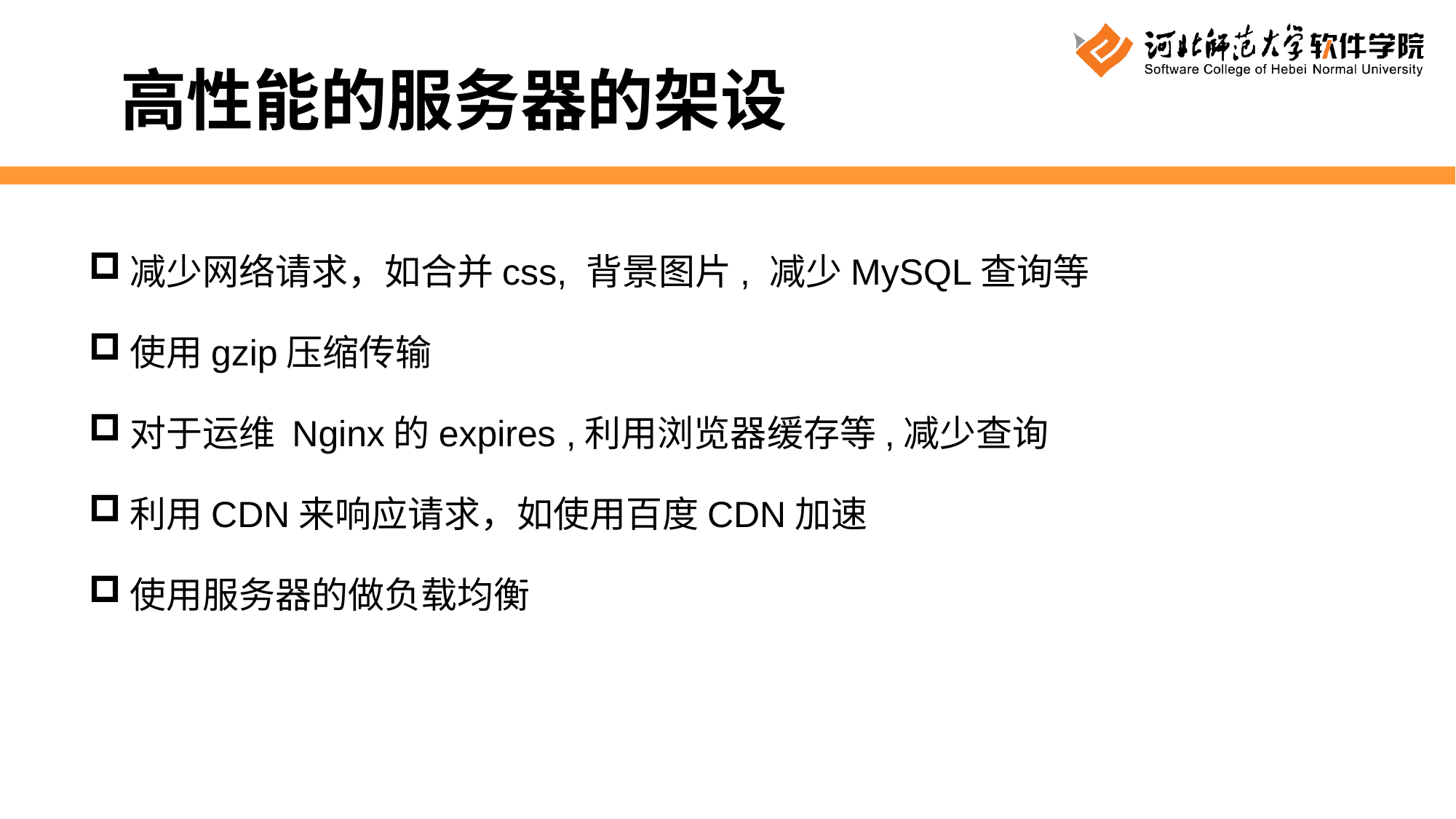

高性能的服务器的架设
减少网络请求，如合并css, 背景图片, 减少MySQL查询等
使用gzip压缩传输
对于运维 Nginx的expires ,利用浏览器缓存等,减少查询
利用CDN来响应请求，如使用百度CDN加速
使用服务器的做负载均衡